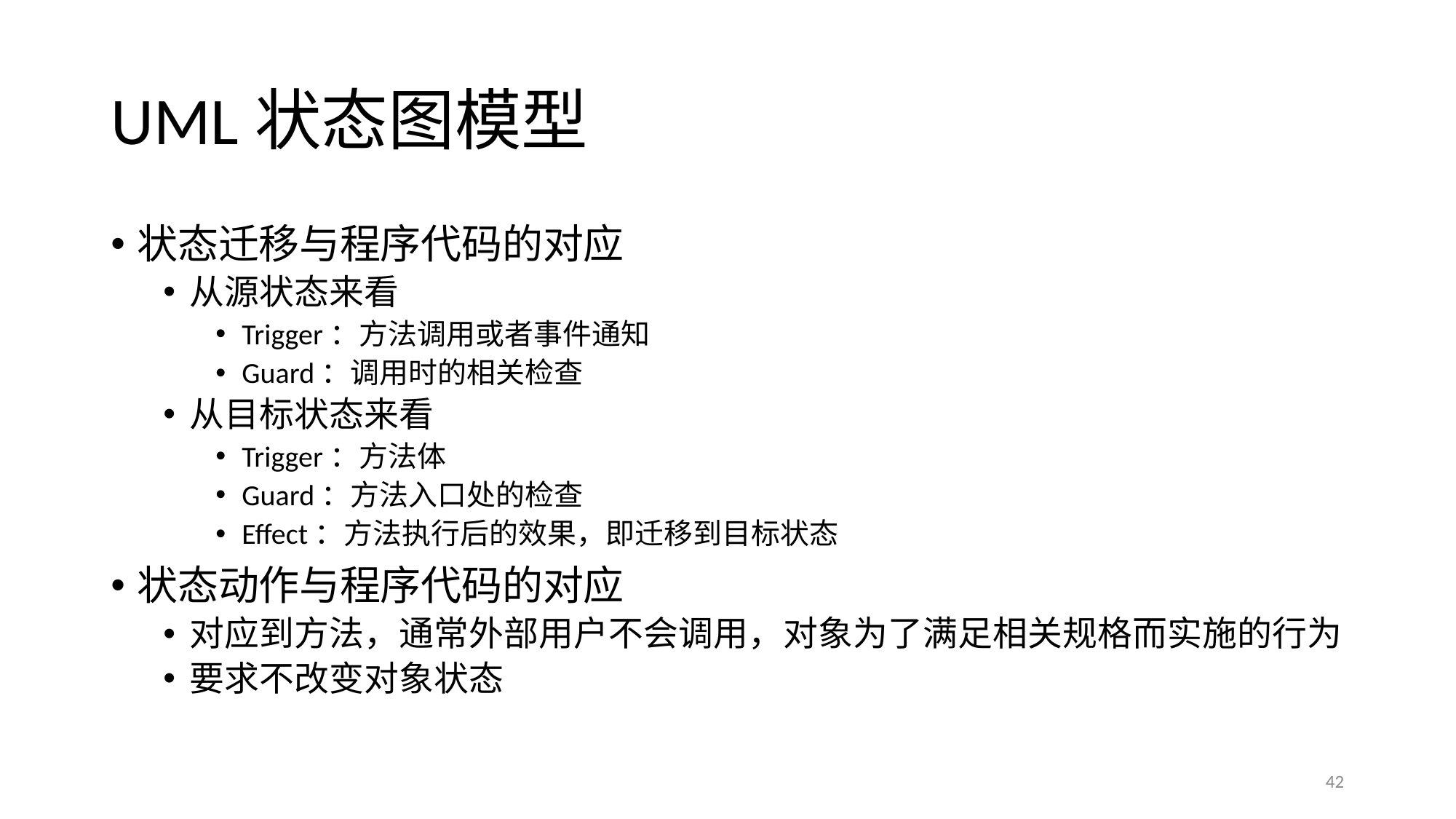

# UML状态图模型
状态迁移与程序代码的对应
从源状态来看
Trigger：方法调用或者事件通知
Guard：调用时的相关检查
从目标状态来看
Trigger：方法体
Guard：方法入口处的检查
Effect：方法执行后的效果，即迁移到目标状态
状态动作与程序代码的对应
对应到方法，通常外部用户不会调用，对象为了满足相关规格而实施的行为
要求不改变对象状态
42